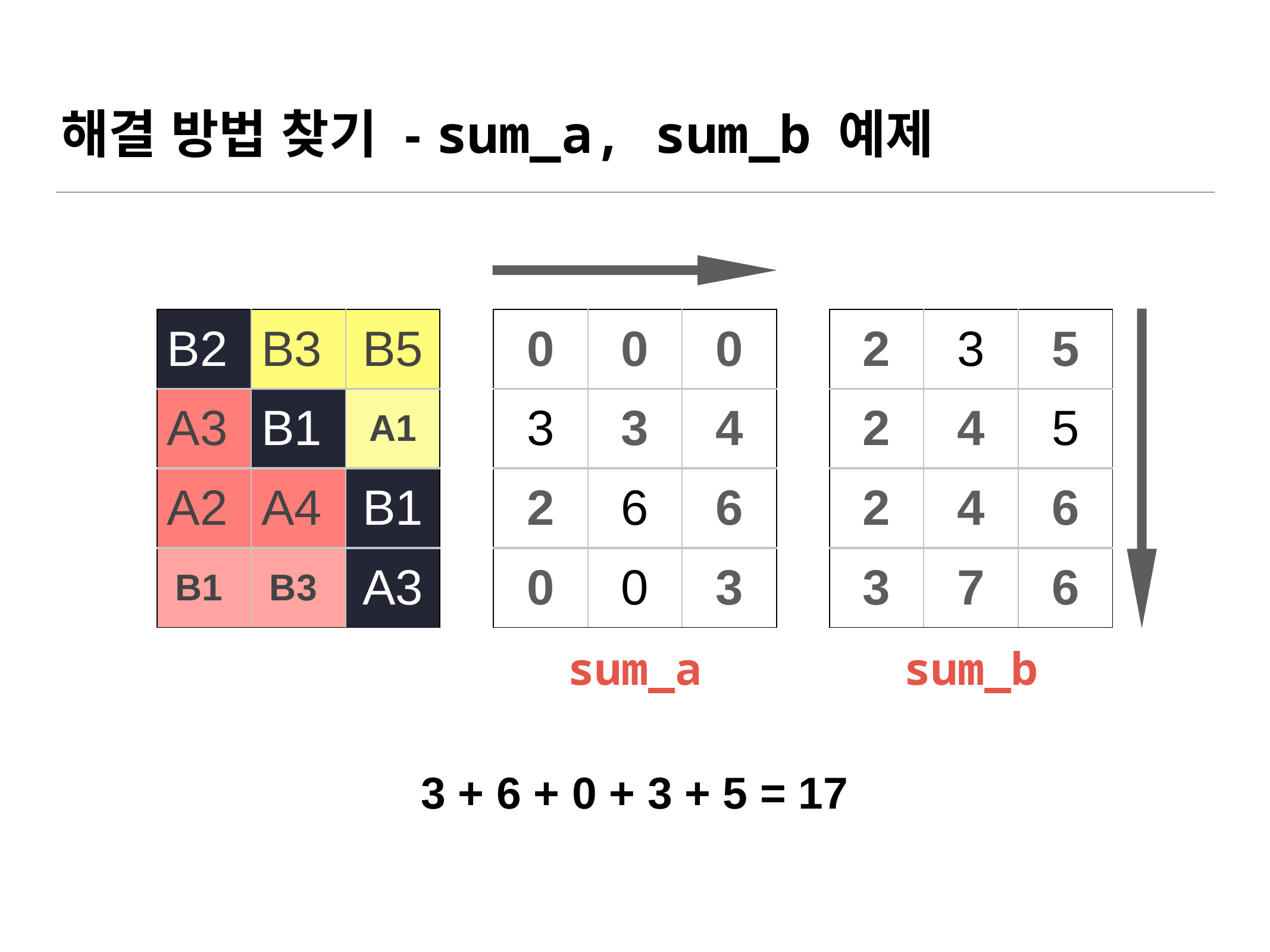

# 해결 방법 찾기 - sum_a, sum_b 예제

| B2 | B3 | B5 |
| --- | --- | --- |
| A3 | B1 | A1 |
| A2 | A4 | B1 |
| B1 | B3 | A3 |
| 0 | 0 | 0 |
| --- | --- | --- |
| 3 | 3 | 4 |
| 2 | 6 | 6 |
| 0 | 0 | 3 |
| 2 | 3 | 5 |
| --- | --- | --- |
| 2 | 4 | 5 |
| 2 | 4 | 6 |
| 3 | 7 | 6 |

sum_a
sum_b
3 + 6 + 0 + 3 + 5 = 17